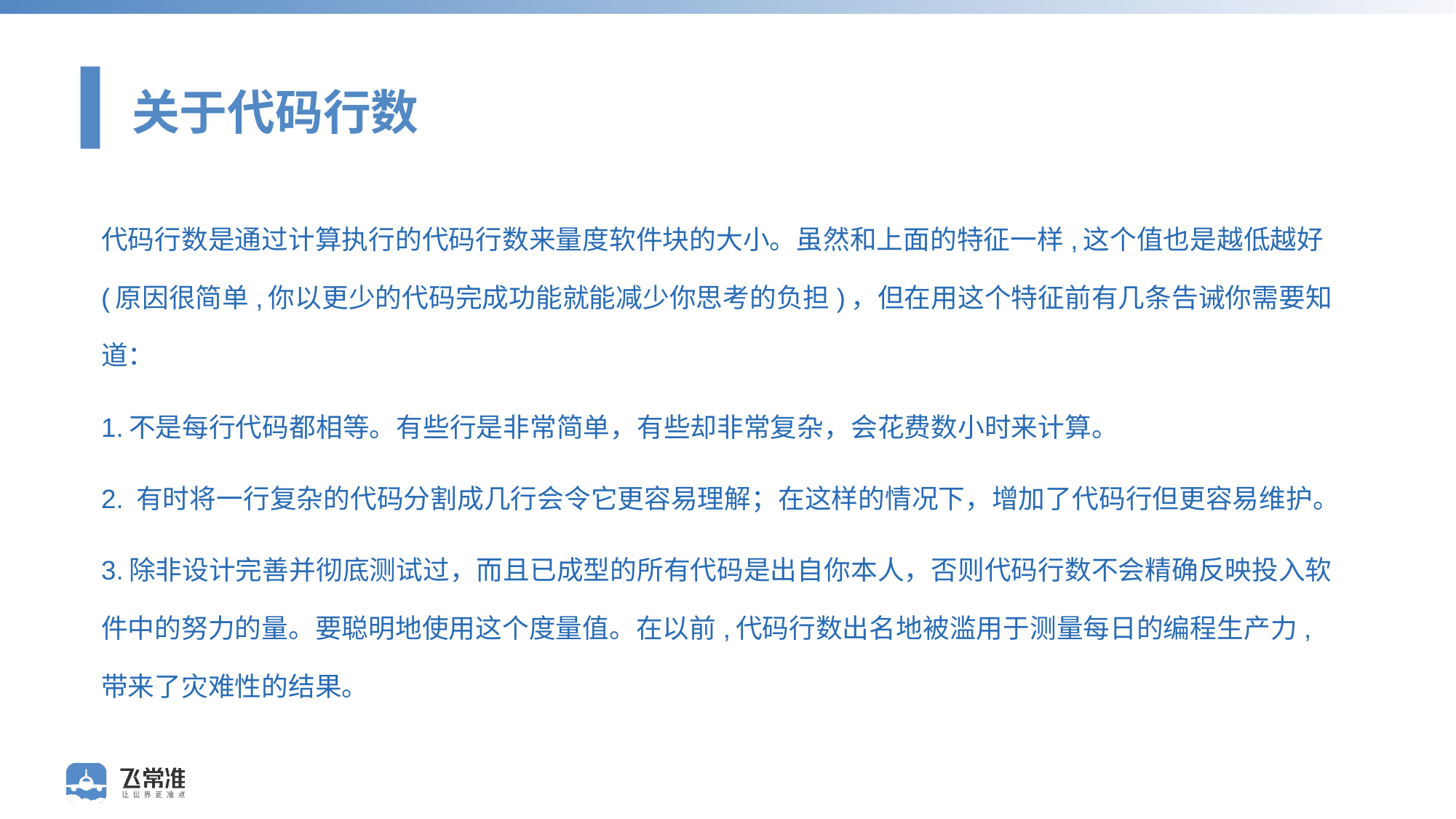

关于代码行数
代码行数是通过计算执行的代码行数来量度软件块的大小。虽然和上面的特征一样,这个值也是越低越好(原因很简单,你以更少的代码完成功能就能减少你思考的负担)，但在用这个特征前有几条告诫你需要知道：
1.不是每行代码都相等。有些行是非常简单，有些却非常复杂，会花费数小时来计算。
2. 有时将一行复杂的代码分割成几行会令它更容易理解；在这样的情况下，增加了代码行但更容易维护。
3.除非设计完善并彻底测试过，而且已成型的所有代码是出自你本人，否则代码行数不会精确反映投入软件中的努力的量。要聪明地使用这个度量值。在以前,代码行数出名地被滥用于测量每日的编程生产力,带来了灾难性的结果。

12